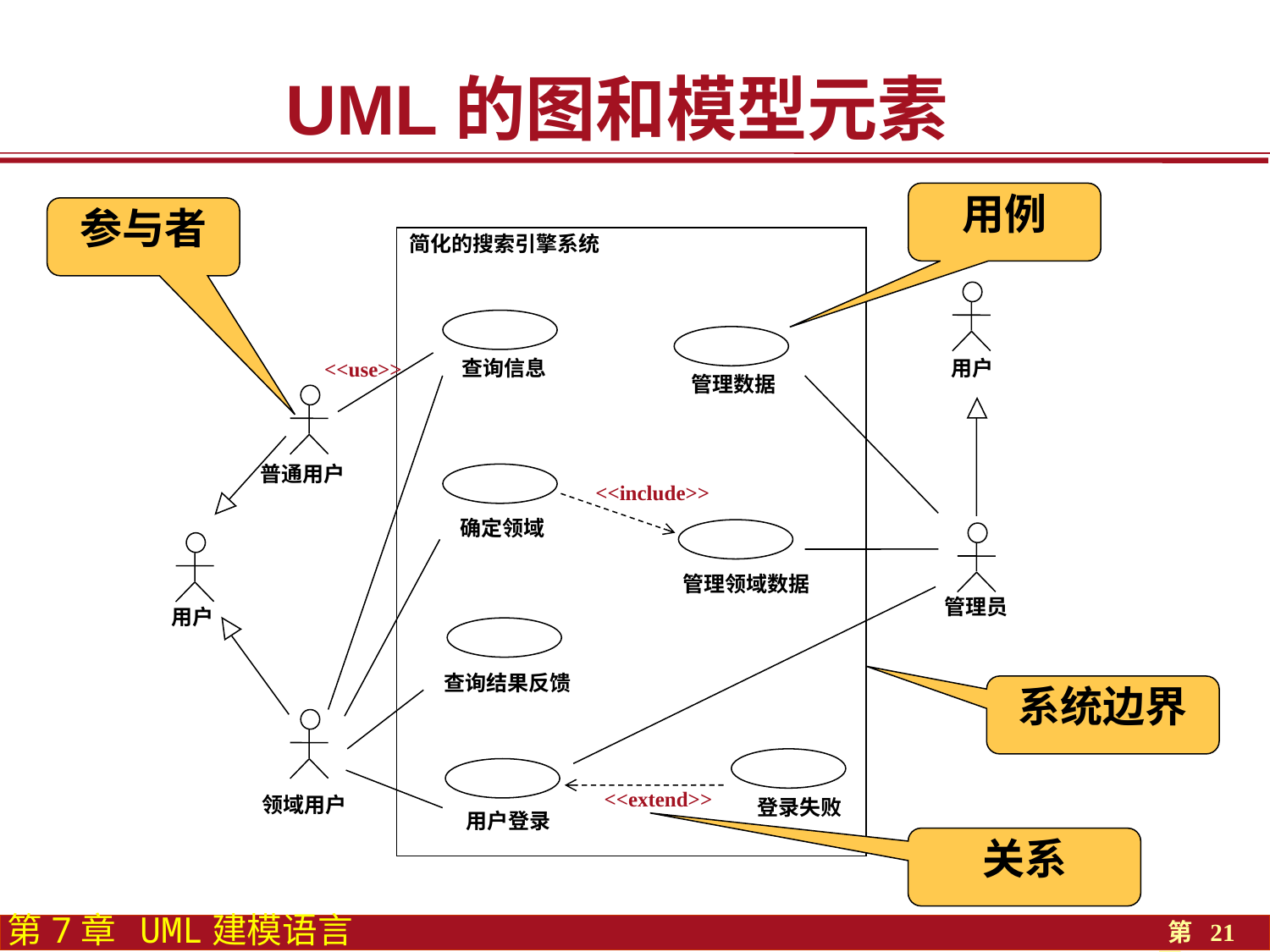

UML的图和模型元素
用例
参与者
简化的搜索引擎系统

查询信息

管理数据
用户
<<use>>

普通用户

确定领域
<<include>>

管理领域数据

管理员
用户

查询结果反馈

登录失败

用户登录

<<extend>>

领域用户
系统边界
关系